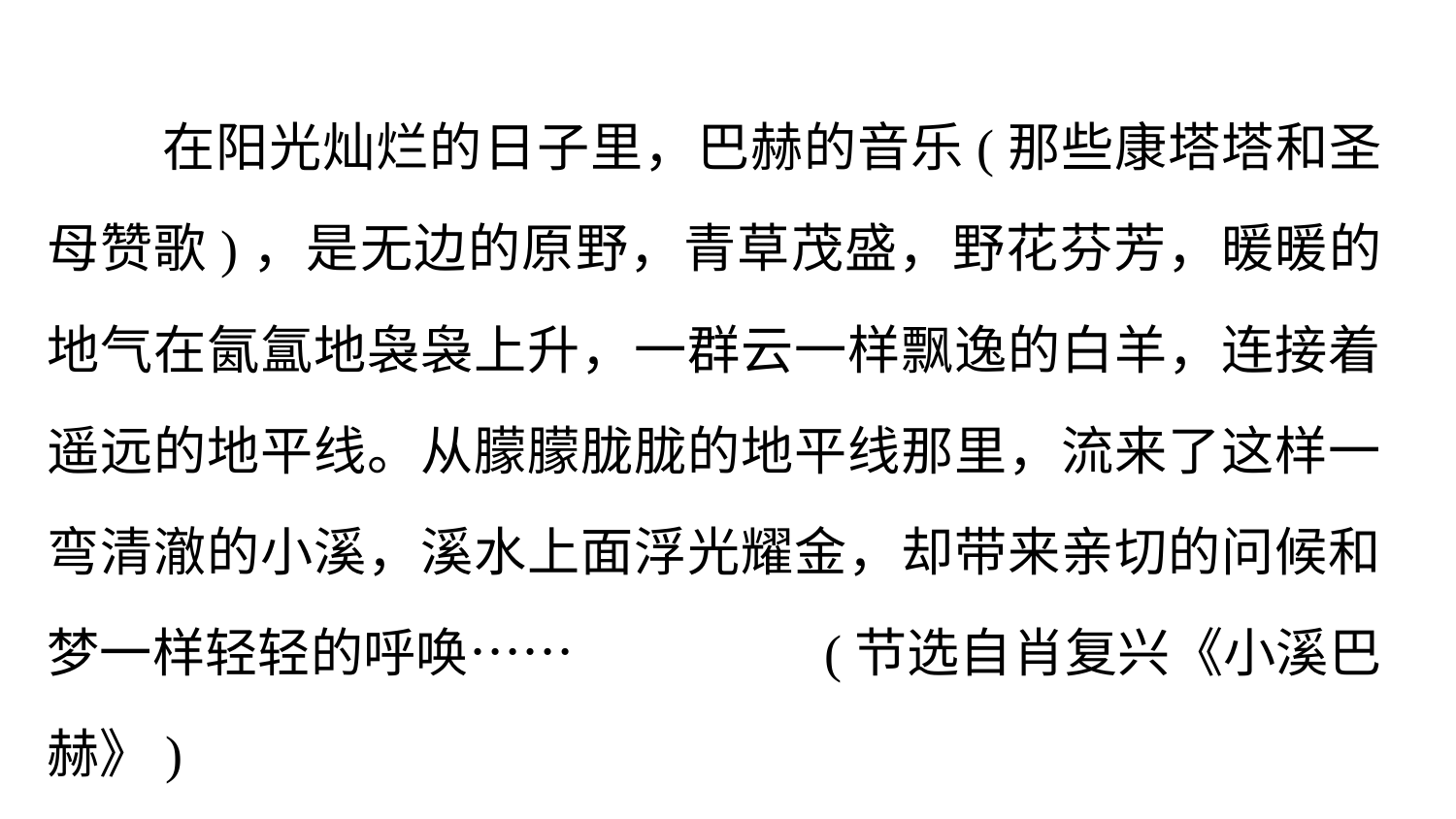

在阳光灿烂的日子里，巴赫的音乐(那些康塔塔和圣母赞歌)，是无边的原野，青草茂盛，野花芬芳，暖暖的地气在氤氲地袅袅上升，一群云一样飘逸的白羊，连接着遥远的地平线。从朦朦胧胧的地平线那里，流来了这样一弯清澈的小溪，溪水上面浮光耀金，却带来亲切的问候和梦一样轻轻的呼唤……		   (节选自肖复兴《小溪巴赫》)